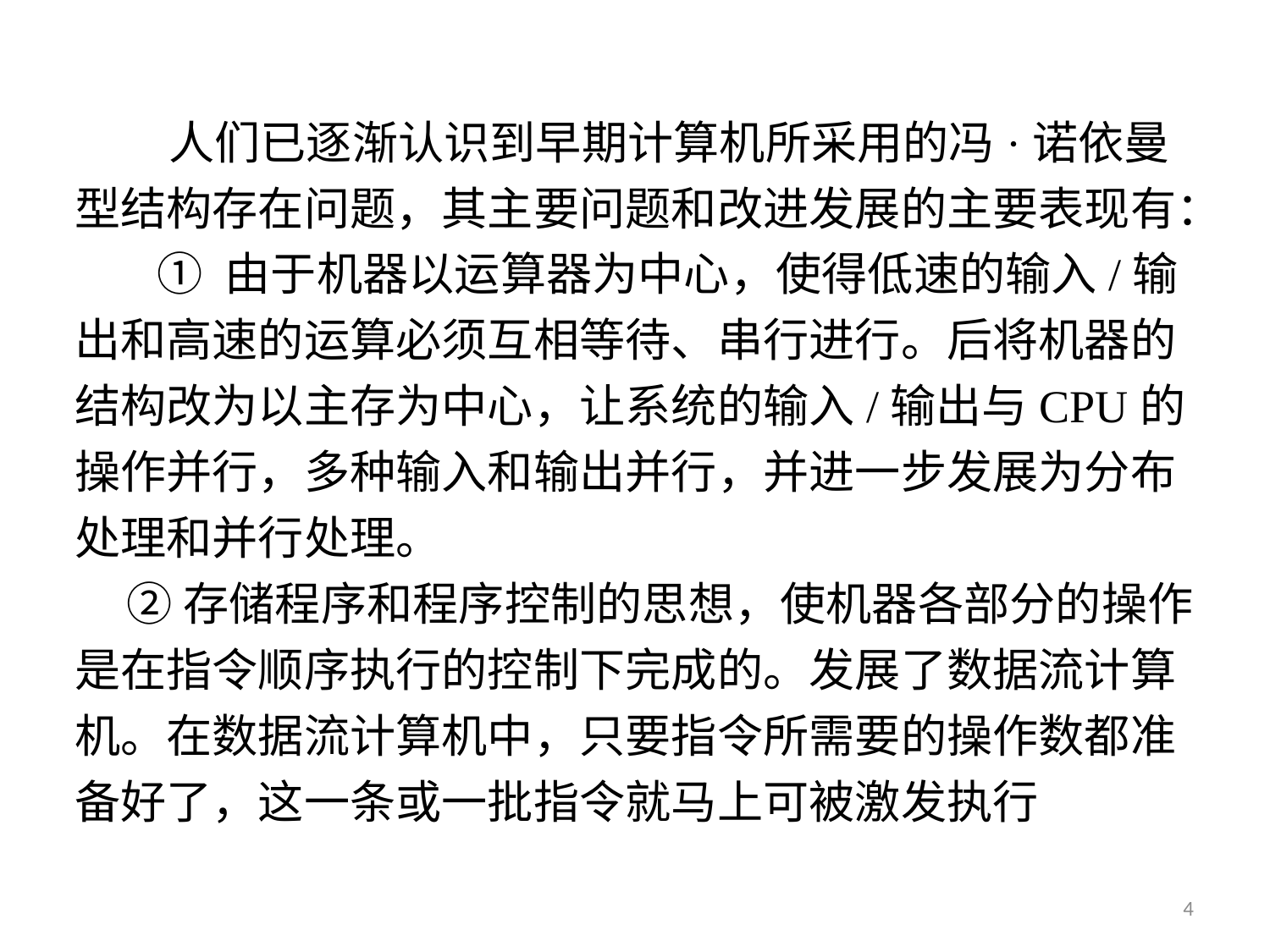

人们已逐渐认识到早期计算机所采用的冯·诺依曼型结构存在问题，其主要问题和改进发展的主要表现有：
        ① 由于机器以运算器为中心，使得低速的输入/输出和高速的运算必须互相等待、串行进行。后将机器的结构改为以主存为中心，让系统的输入/输出与CPU的操作并行，多种输入和输出并行，并进一步发展为分布处理和并行处理。
     ②存储程序和程序控制的思想，使机器各部分的操作是在指令顺序执行的控制下完成的。发展了数据流计算机。在数据流计算机中，只要指令所需要的操作数都准备好了，这一条或一批指令就马上可被激发执行

4